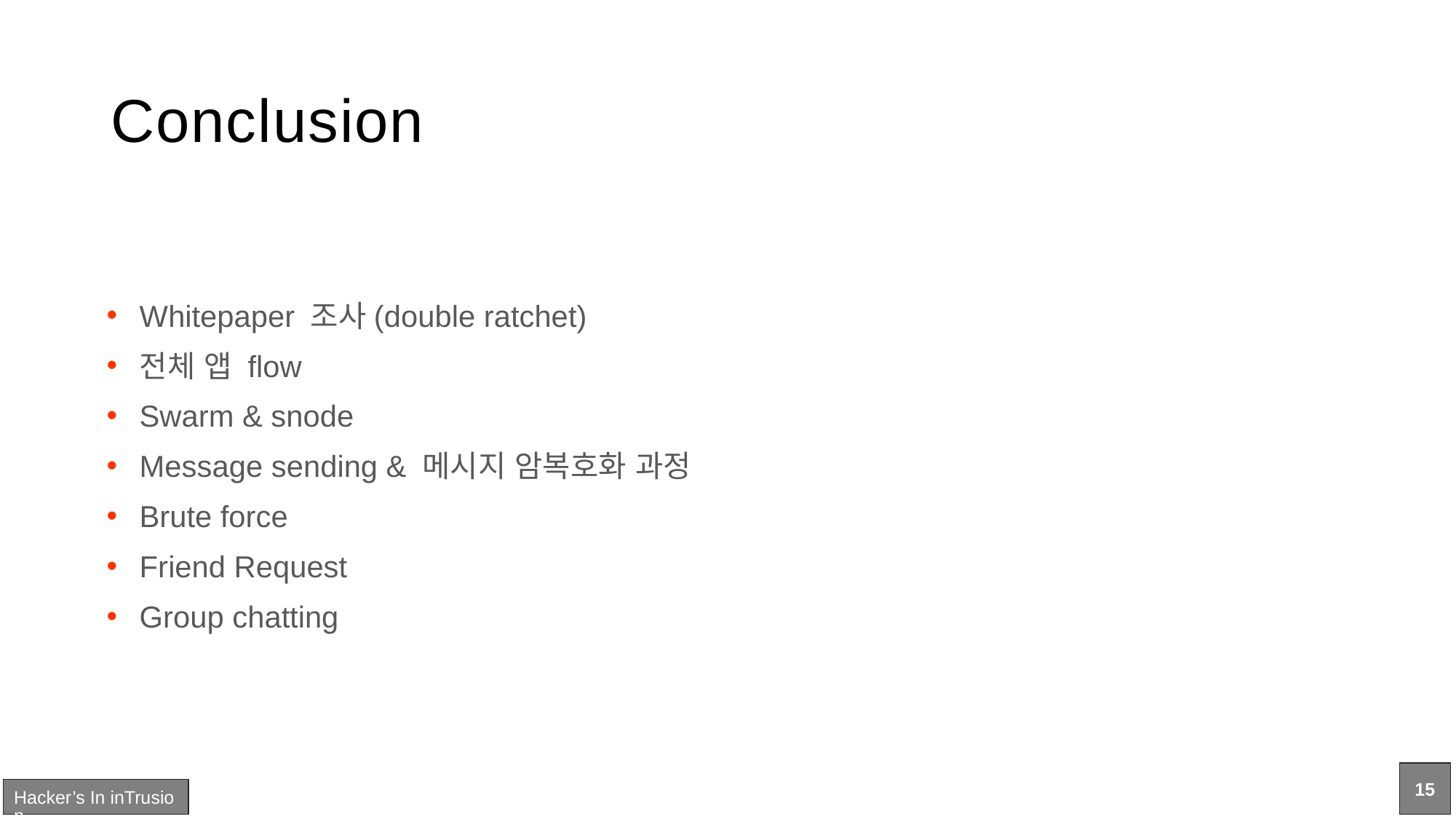

# Conclusion

Whitepaper 조사(double ratchet)
전체 앱 flow
Swarm & snode
Message sending & 메시지 암복호화 과정
Brute force
Friend Request
Group chatting

15
Hacker’s In inTrusion